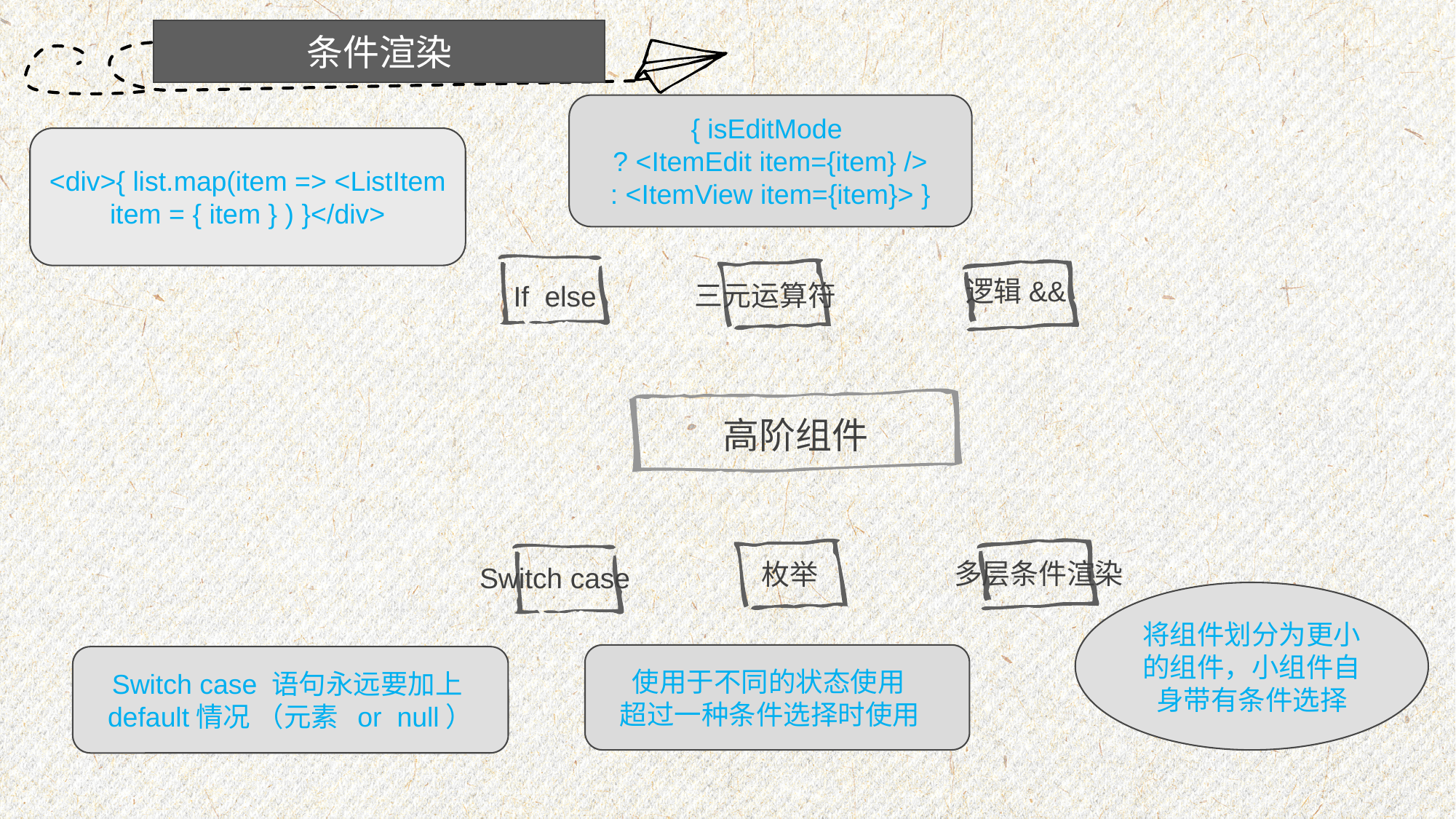

条件渲染
{ isEditMode
? <ItemEdit item={item} />
 : <ItemView item={item}> }
<div>{ list.map(item => <ListItem item = { item } ) }</div>

逻辑&&

三元运算符

If  else

高阶组件

多层条件渲染

枚举

Switch case

将组件划分为更小的组件，小组件自身带有条件选择
    使用于不同的状态使用
  超过一种条件选择时使用
Switch case 语句永远要加上default情况 （元素  or  null）